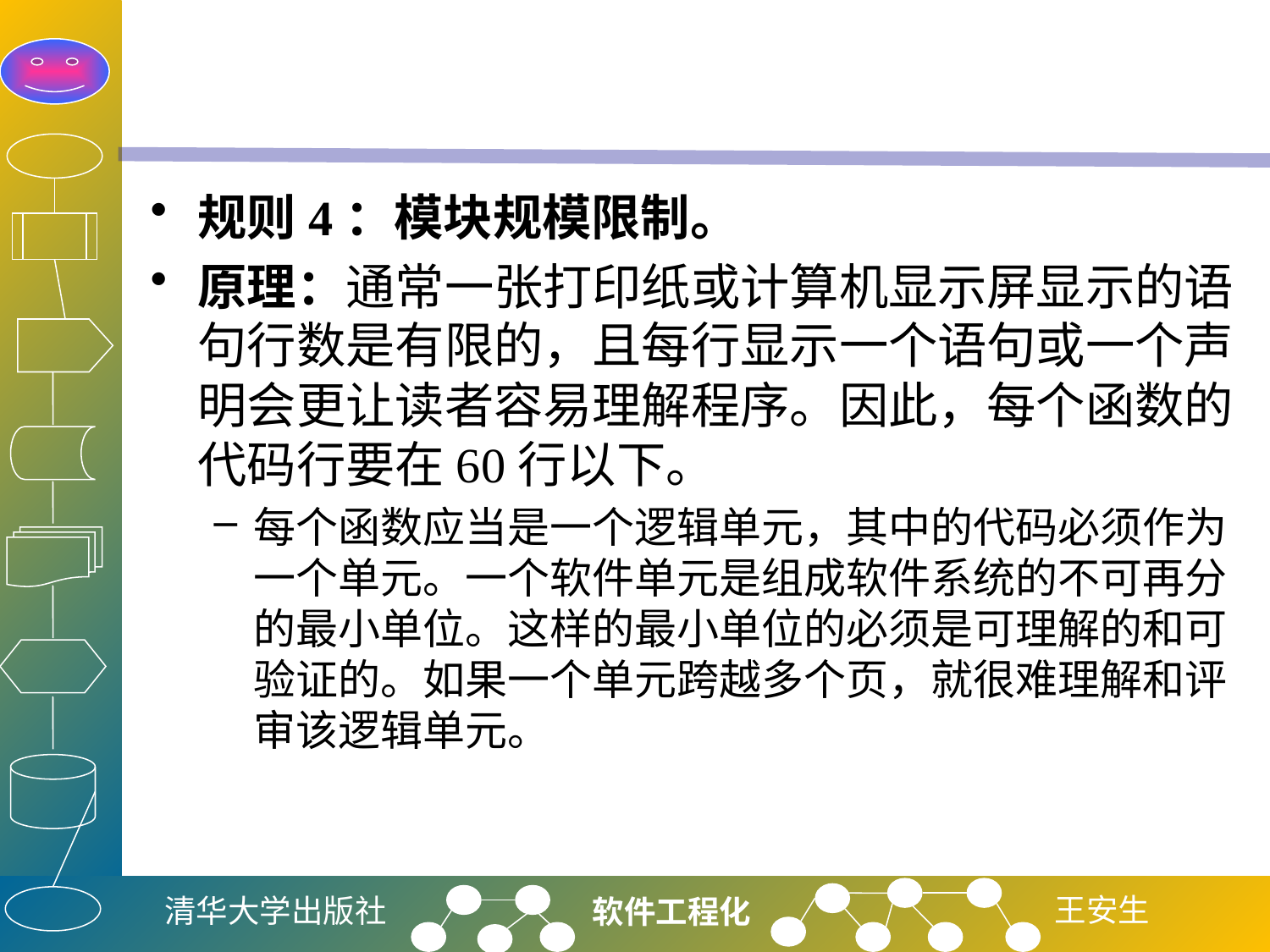

#
规则4：模块规模限制。
原理：通常一张打印纸或计算机显示屏显示的语句行数是有限的，且每行显示一个语句或一个声明会更让读者容易理解程序。因此，每个函数的代码行要在60行以下。
每个函数应当是一个逻辑单元，其中的代码必须作为一个单元。一个软件单元是组成软件系统的不可再分的最小单位。这样的最小单位的必须是可理解的和可验证的。如果一个单元跨越多个页，就很难理解和评审该逻辑单元。